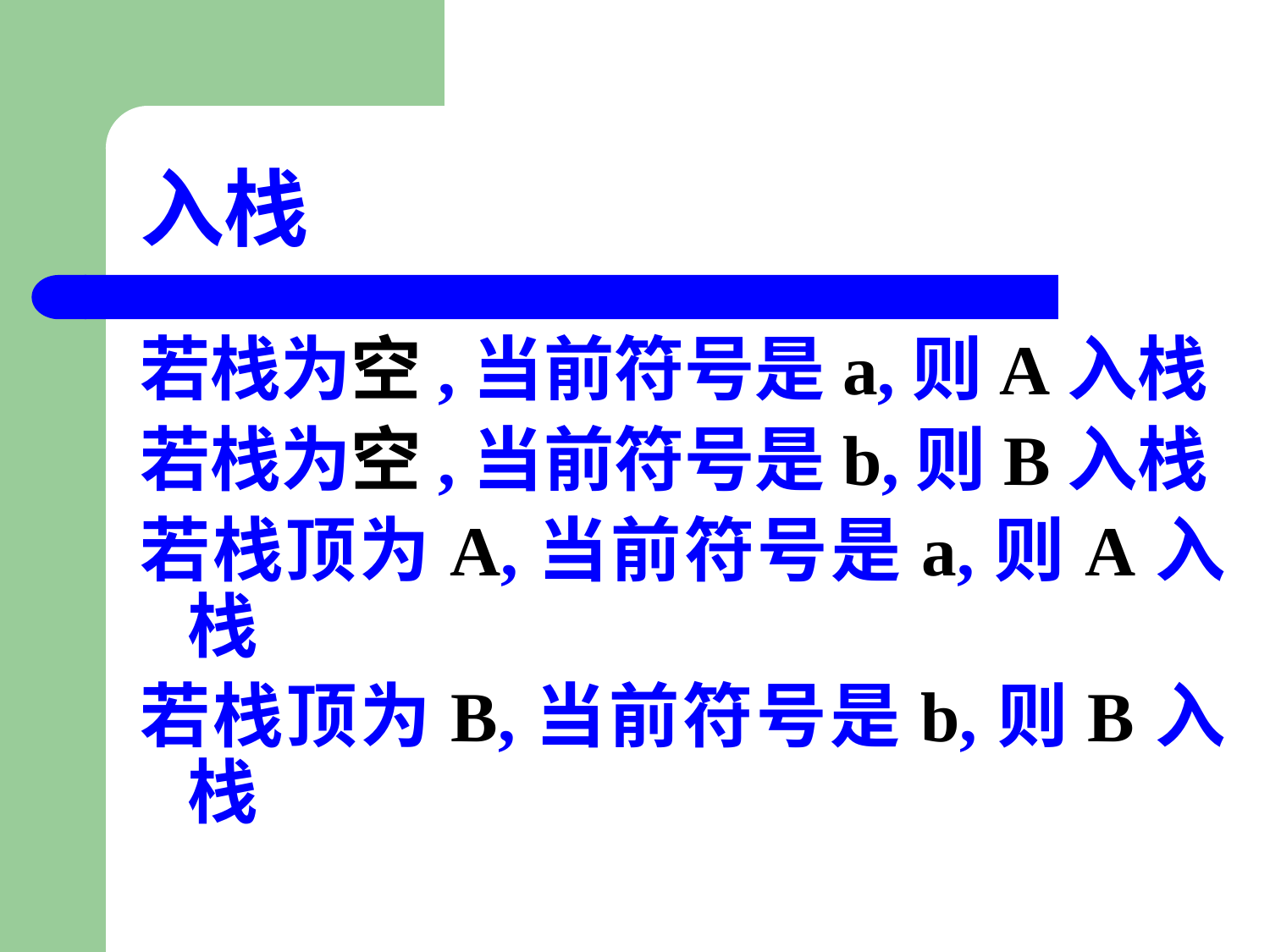

# 入栈
若栈为空,当前符号是a,则A入栈
若栈为空,当前符号是b,则B入栈
若栈顶为A,当前符号是a,则A入栈
若栈顶为B,当前符号是b,则B入栈